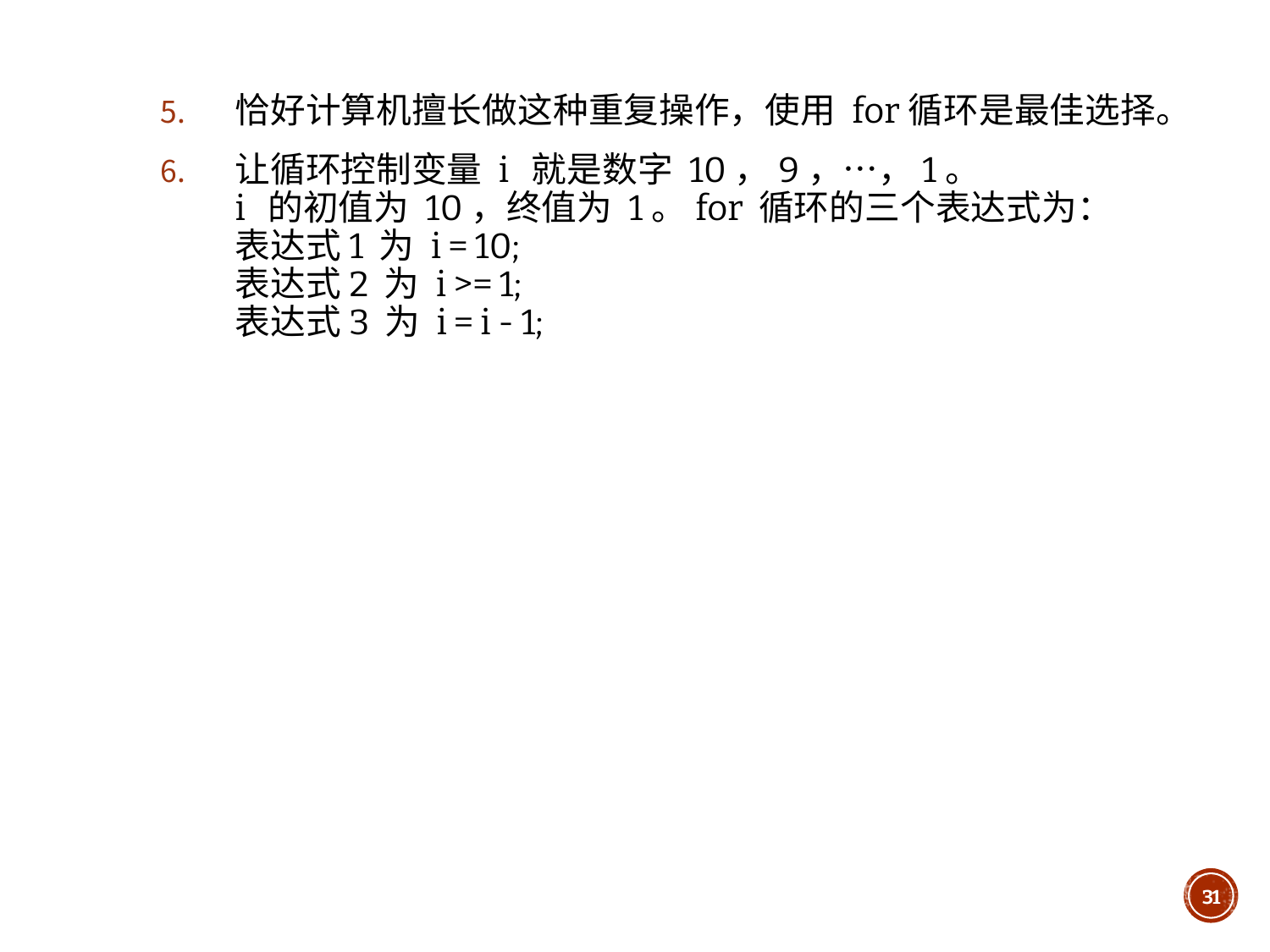

恰好计算机擅长做这种重复操作，使用 for循环是最佳选择。
让循环控制变量 i  就是数字 10，9，…，1。
i  的初值为 10，终值为 1。for 循环的三个表达式为：
表达式1 为 i = 10;
表达式2 为 i >= 1;
表达式3 为 i = i - 1;

31